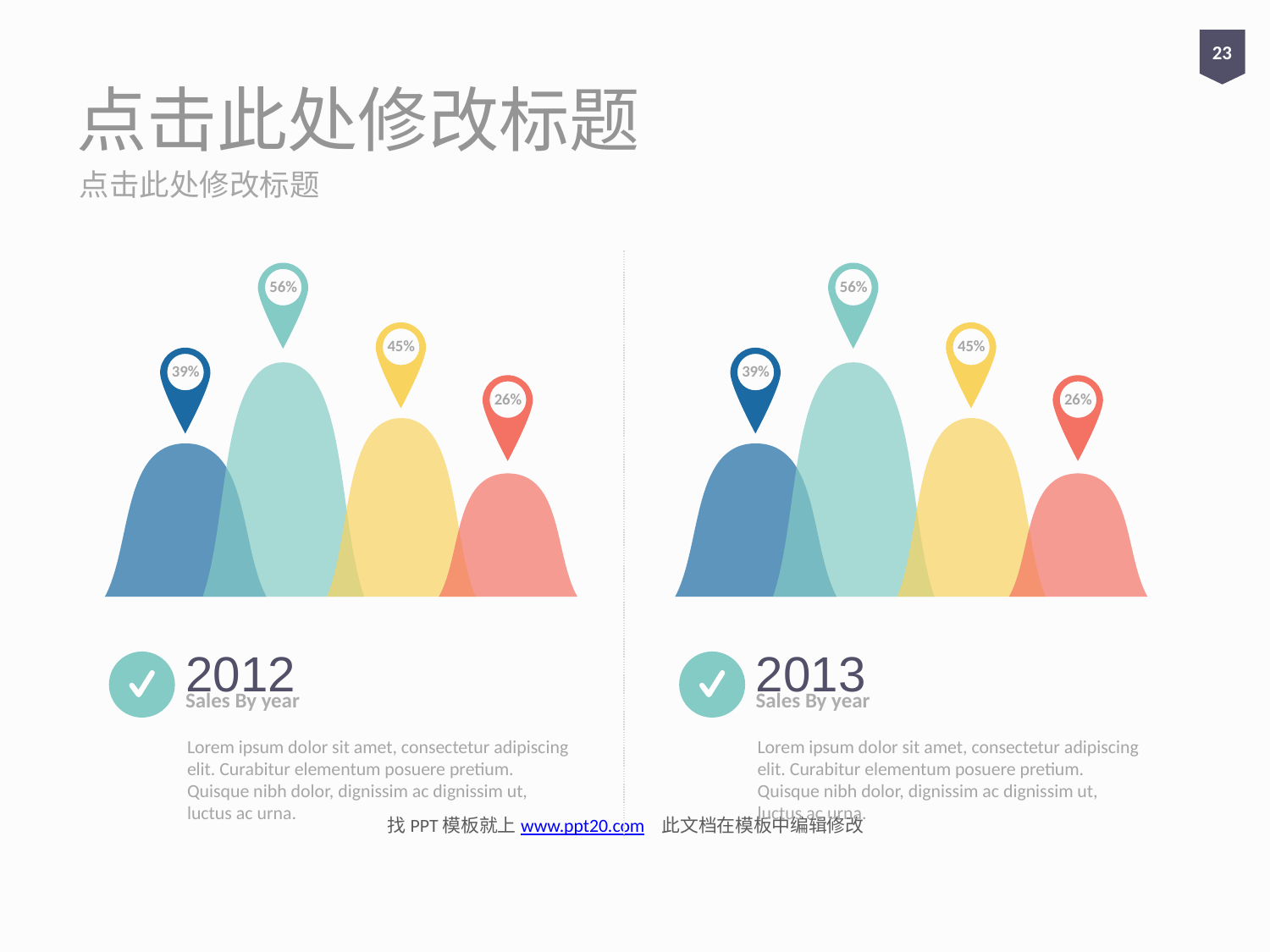

23
# 点击此处修改标题
点击此处修改标题

56%

56%

45%

45%

39%

39%

26%

26%

2012
Sales By year

Lorem ipsum dolor sit amet, consectetur adipiscing elit. Curabitur elementum posuere pretium. Quisque nibh dolor, dignissim ac dignissim ut, luctus ac urna.
2013
Sales By year

Lorem ipsum dolor sit amet, consectetur adipiscing elit. Curabitur elementum posuere pretium. Quisque nibh dolor, dignissim ac dignissim ut, luctus ac urna.